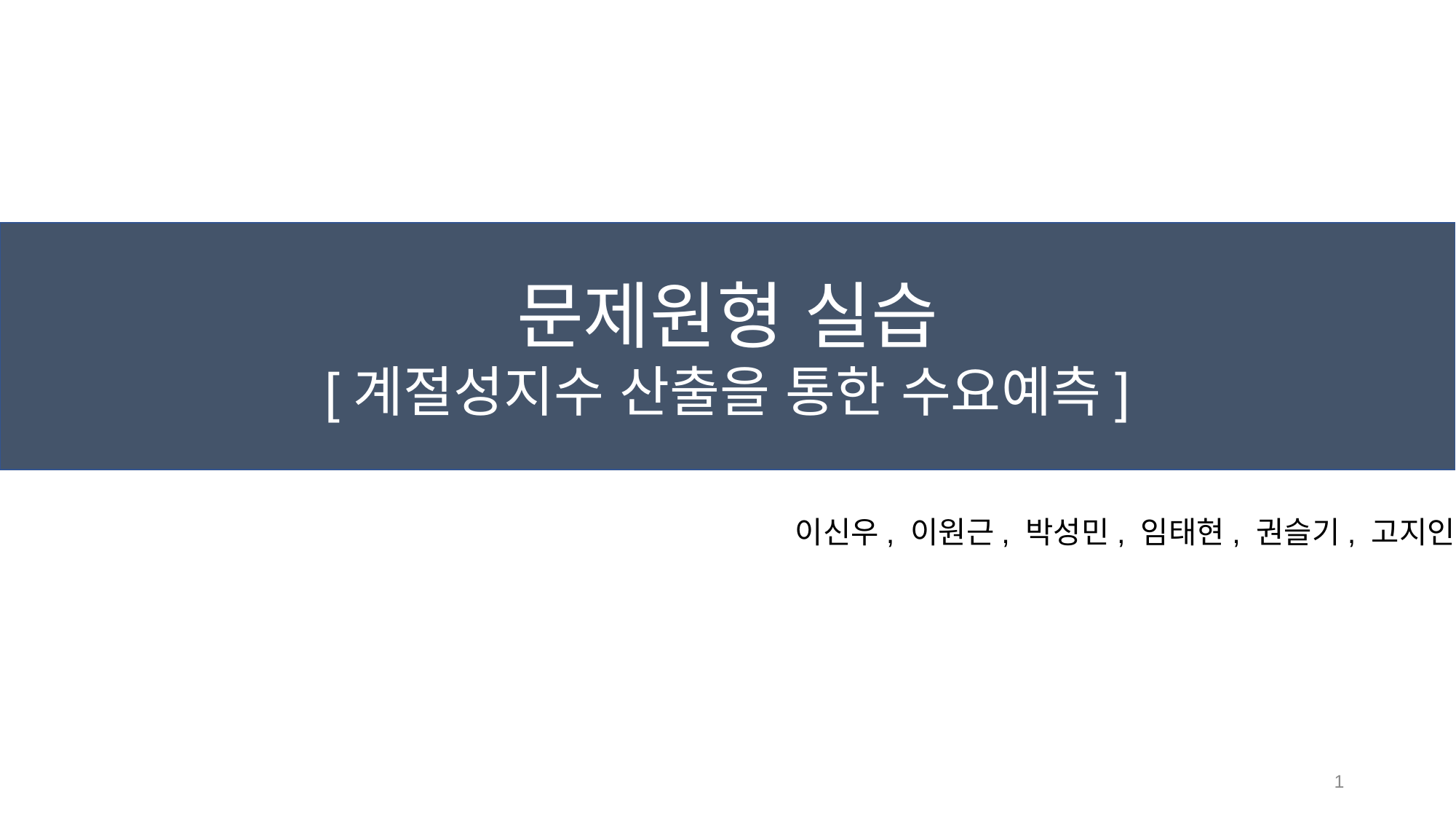

문제원형 실습
[계절성지수 산출을 통한 수요예측]
이신우, 이원근, 박성민, 임태현, 권슬기, 고지인
1